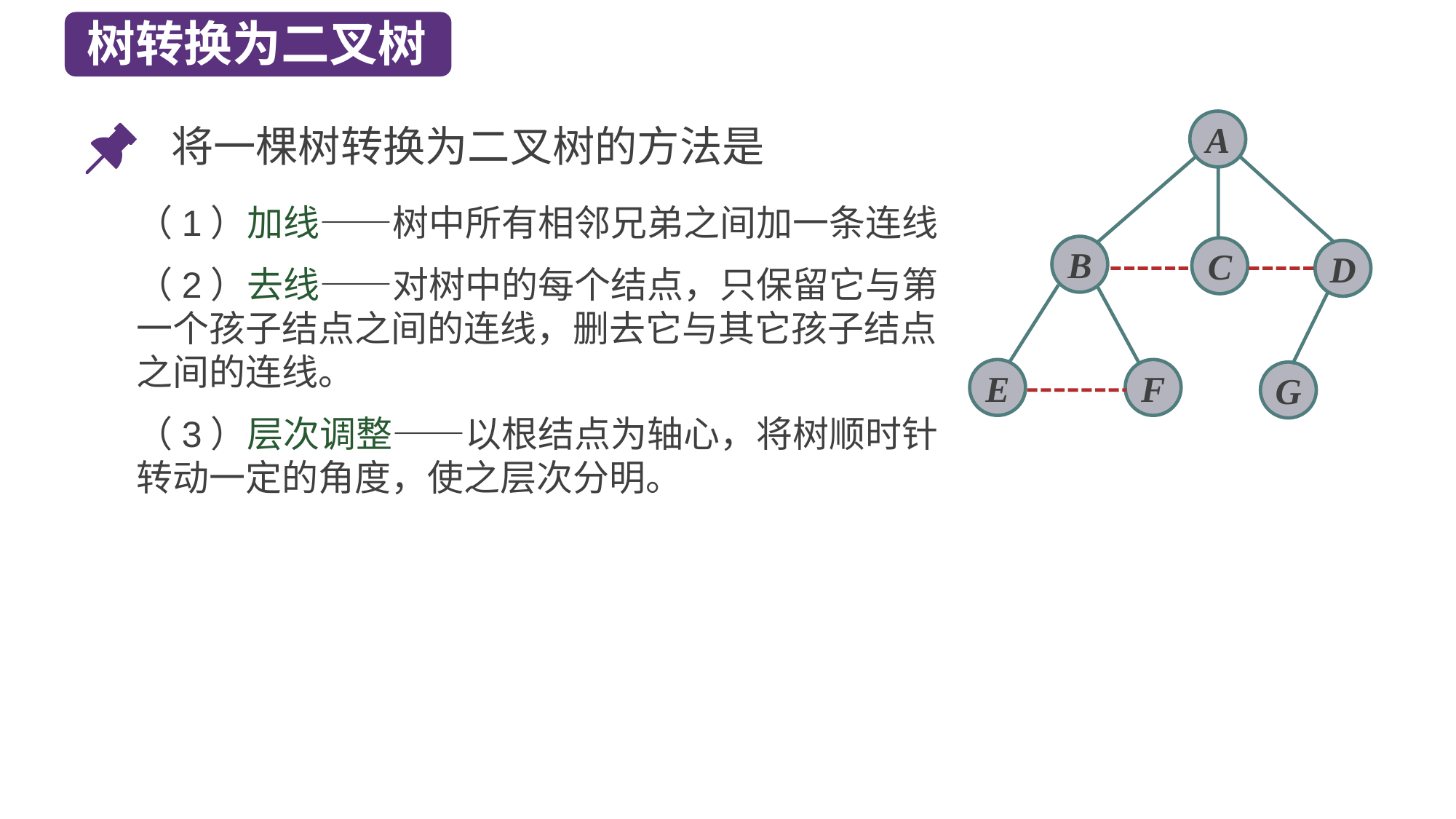

树转换为二叉树

A

B
C
D

E
F
G
将一棵树转换为二叉树的方法是

（1）加线——树中所有相邻兄弟之间加一条连线
（2）去线——对树中的每个结点，只保留它与第一个孩子结点之间的连线，删去它与其它孩子结点之间的连线。
（3）层次调整——以根结点为轴心，将树顺时针转动一定的角度，使之层次分明。